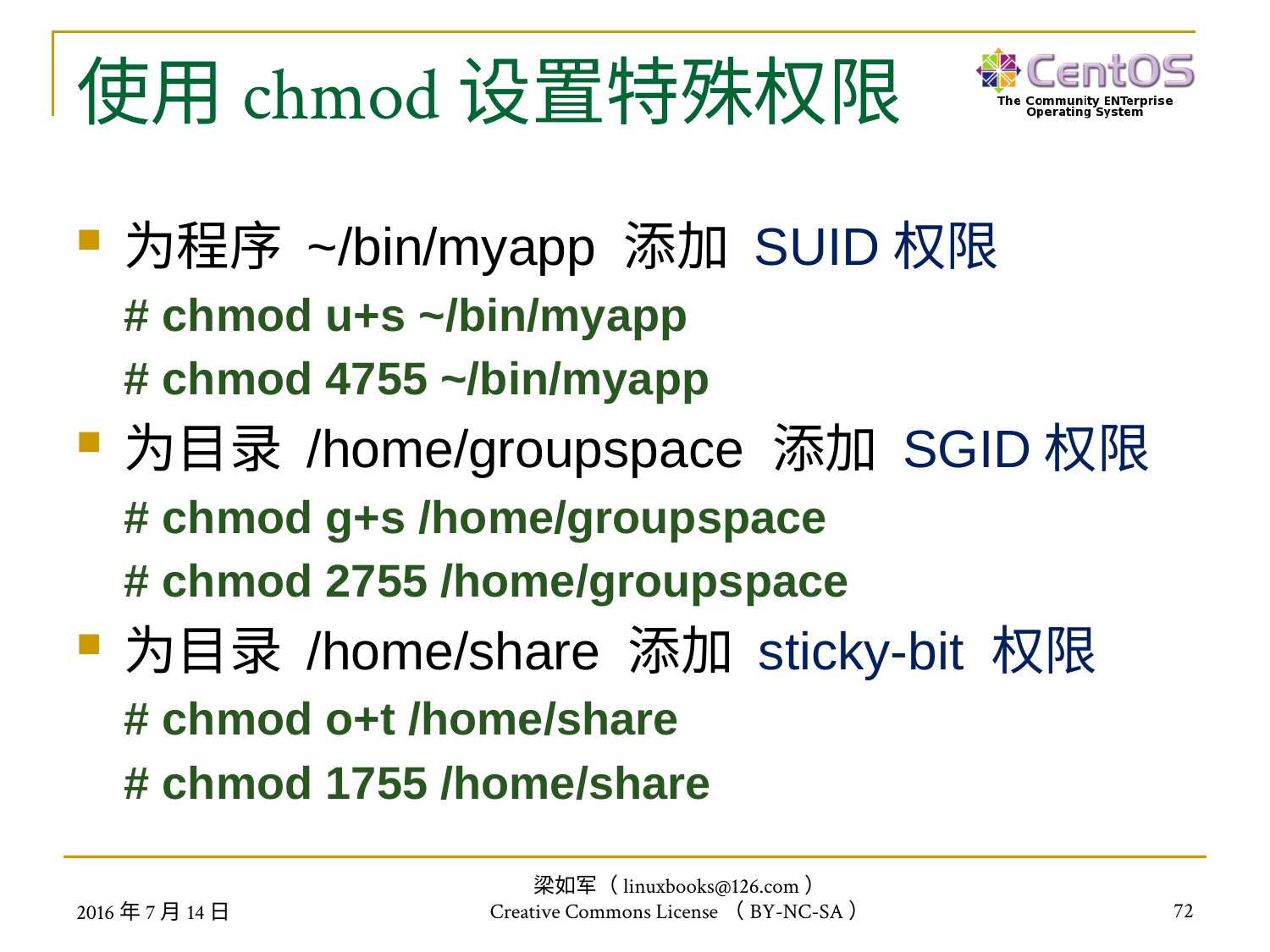

# 使用chmod设置特殊权限
为程序 ~/bin/myapp 添加 SUID权限
# chmod u+s ~/bin/myapp
# chmod 4755 ~/bin/myapp
为目录 /home/groupspace 添加 SGID权限
# chmod g+s /home/groupspace
# chmod 2755 /home/groupspace
为目录 /home/share 添加 sticky-bit 权限
# chmod o+t /home/share
# chmod 1755 /home/share
梁如军（linuxbooks@126.com）
Creative Commons License（BY-NC-SA）
2016年7月14日
72